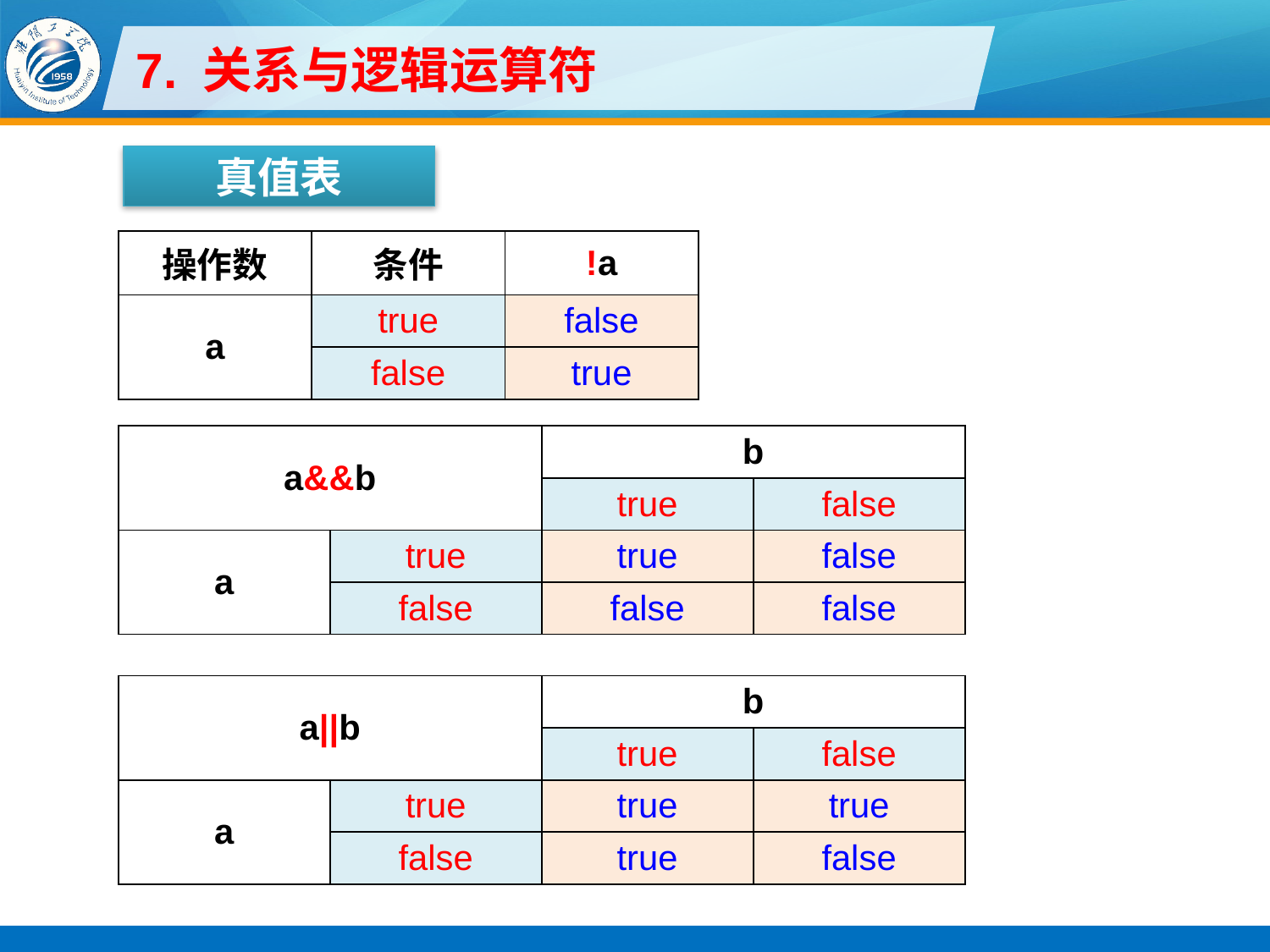

# 7. 关系与逻辑运算符
真值表
| 操作数 | 条件 | !a |
| --- | --- | --- |
| a | true | false |
|  | false | true |
| a&&b |  | b |  |
| --- | --- | --- | --- |
|  |  | true | false |
| a | true | true | false |
|  | false | false | false |
| a||b |  | b |  |
| --- | --- | --- | --- |
|  |  | true | false |
| a | true | true | true |
|  | false | true | false |